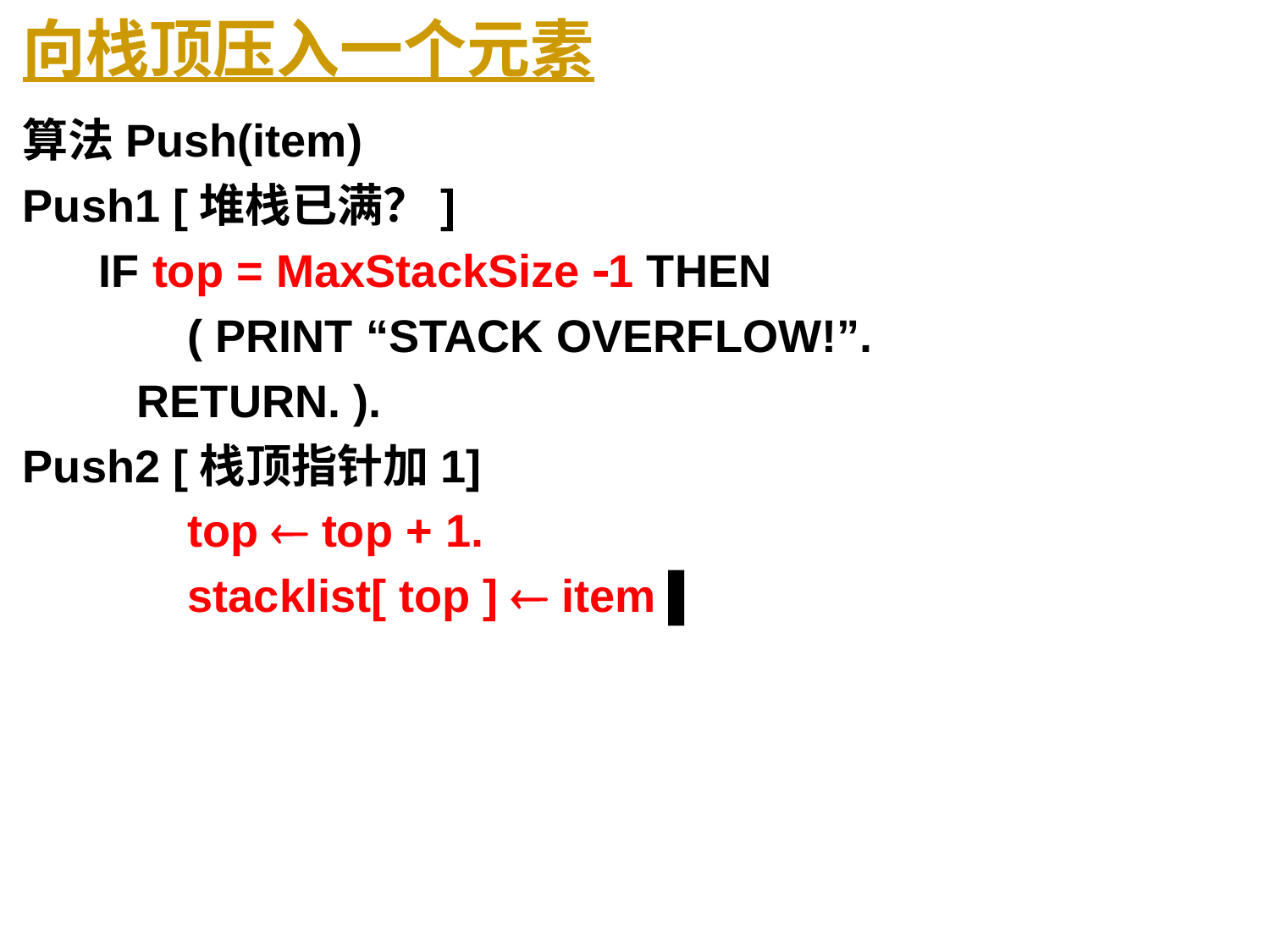

向栈顶压入一个元素
算法Push(item)
Push1 [堆栈已满？]
      IF top = MaxStackSize −1 THEN
       	( PRINT “STACK OVERFLOW!”.
         RETURN. ).
Push2 [栈顶指针加1]
		top ← top + 1.
		stacklist[ top ] ← item ▌